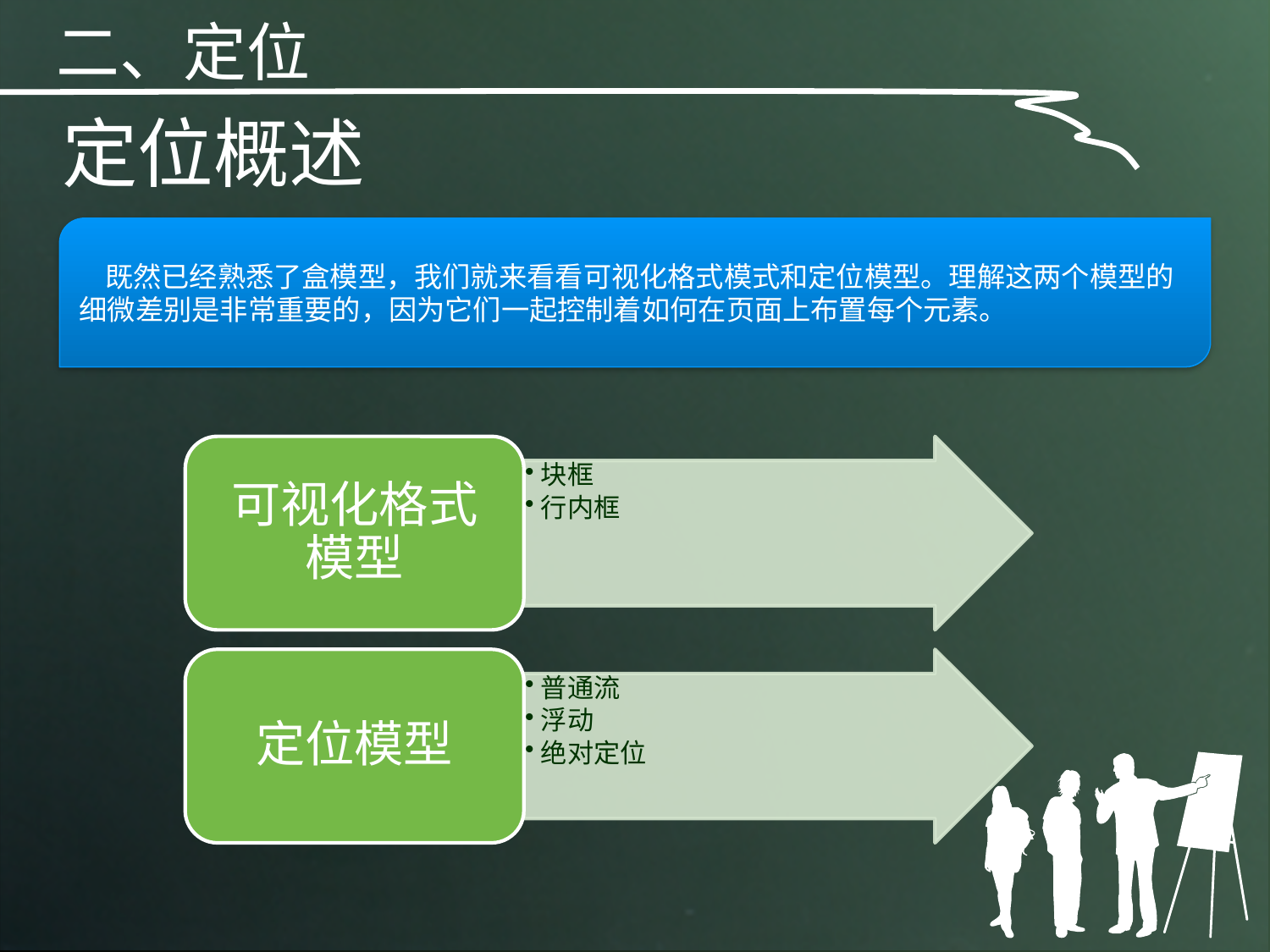

二、定位

定位概述
   既然已经熟悉了盒模型，我们就来看看可视化格式模式和定位模型。理解这两个模型的细微差别是非常重要的，因为它们一起控制着如何在页面上布置每个元素。
块框
行内框
可视化格式模型
普通流
浮动
绝对定位
定位模型